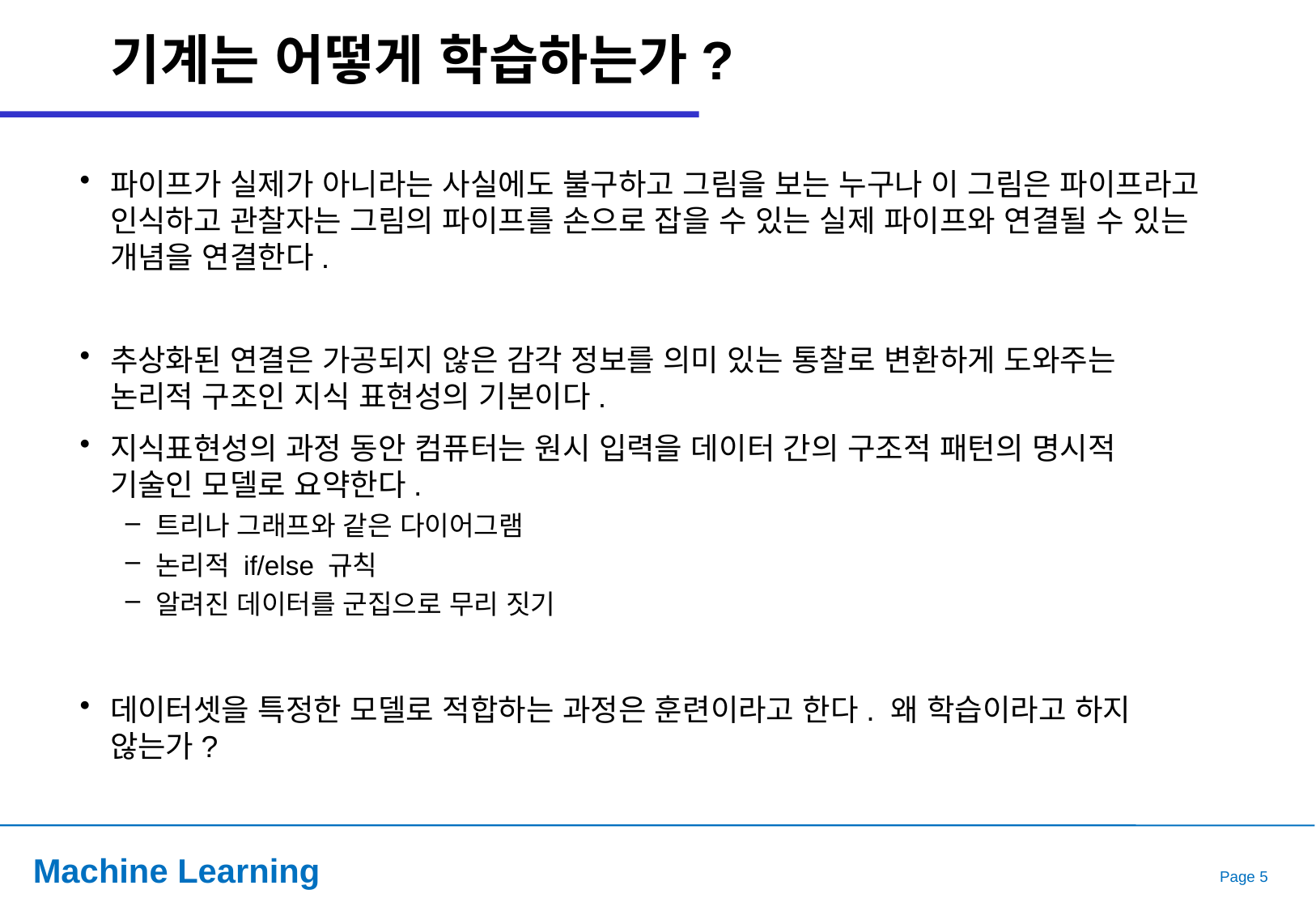

# 기계는 어떻게 학습하는가?
파이프가 실제가 아니라는 사실에도 불구하고 그림을 보는 누구나 이 그림은 파이프라고 인식하고 관찰자는 그림의 파이프를 손으로 잡을 수 있는 실제 파이프와 연결될 수 있는 개념을 연결한다.

추상화된 연결은 가공되지 않은 감각 정보를 의미 있는 통찰로 변환하게 도와주는 논리적 구조인 지식 표현성의 기본이다.
지식표현성의 과정 동안 컴퓨터는 원시 입력을 데이터 간의 구조적 패턴의 명시적 기술인 모델로 요약한다.
트리나 그래프와 같은 다이어그램
논리적 if/else 규칙
알려진 데이터를 군집으로 무리 짓기

데이터셋을 특정한 모델로 적합하는 과정은 훈련이라고 한다. 왜 학습이라고 하지 않는가?
Page 5